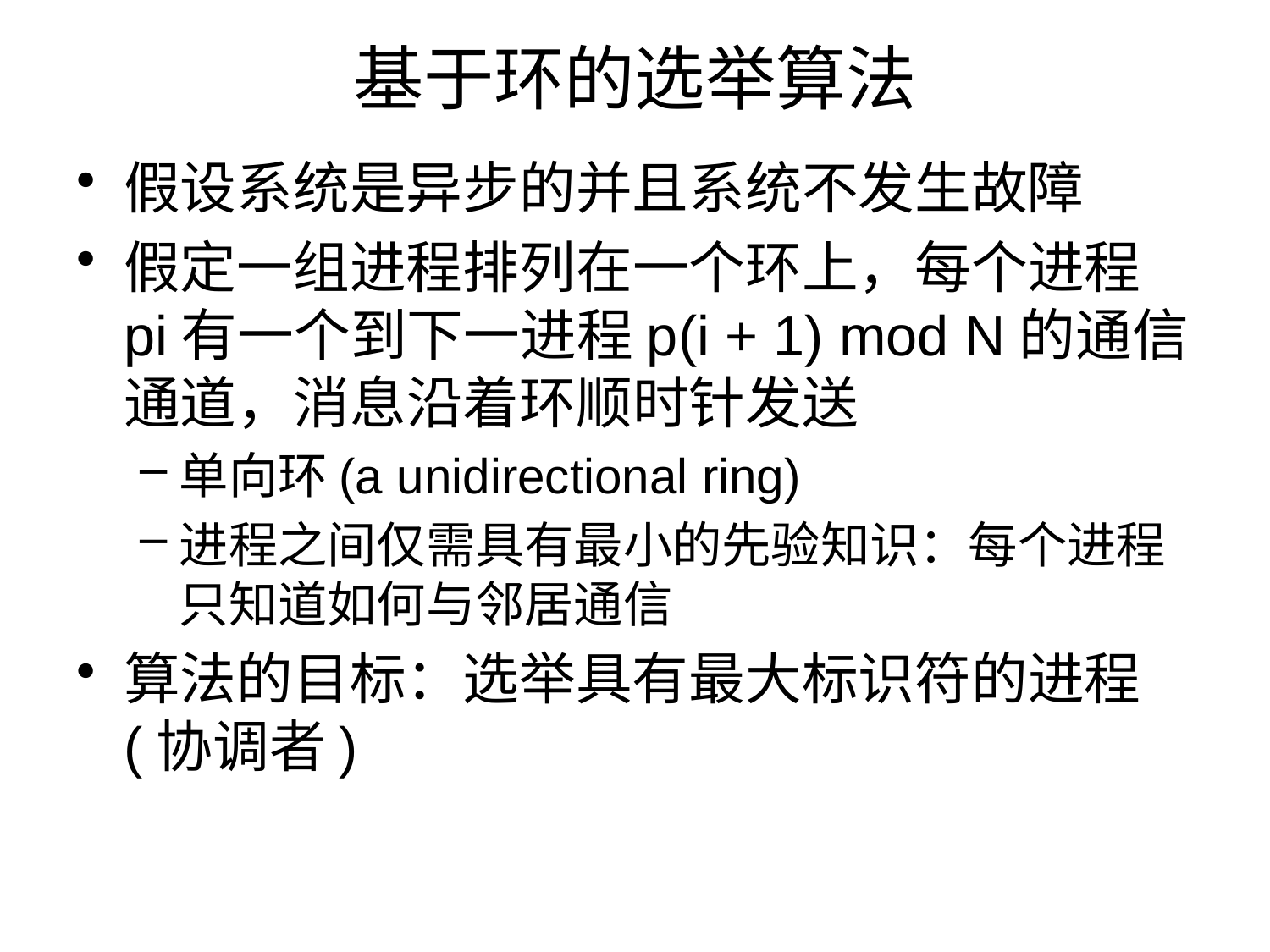

# 基于环的选举算法
假设系统是异步的并且系统不发生故障
假定一组进程排列在一个环上，每个进程pi有一个到下一进程p(i + 1) mod N的通信通道，消息沿着环顺时针发送
单向环(a unidirectional ring)
进程之间仅需具有最小的先验知识：每个进程只知道如何与邻居通信
算法的目标：选举具有最大标识符的进程(协调者)